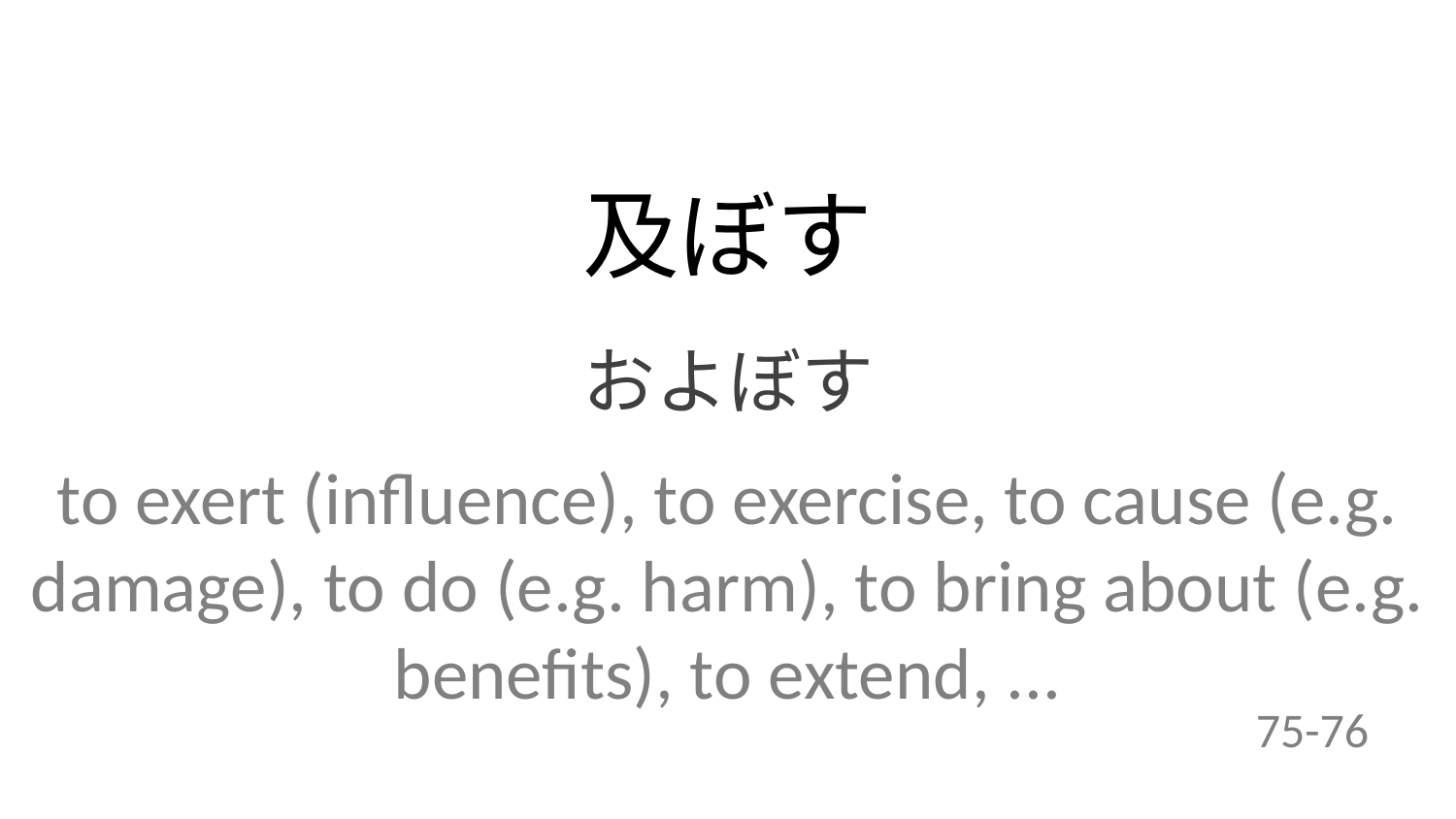

及ぼす

およぼす
to exert (influence), to exercise, to cause (e.g. damage), to do (e.g. harm), to bring about (e.g. benefits), to extend, ...
75-76